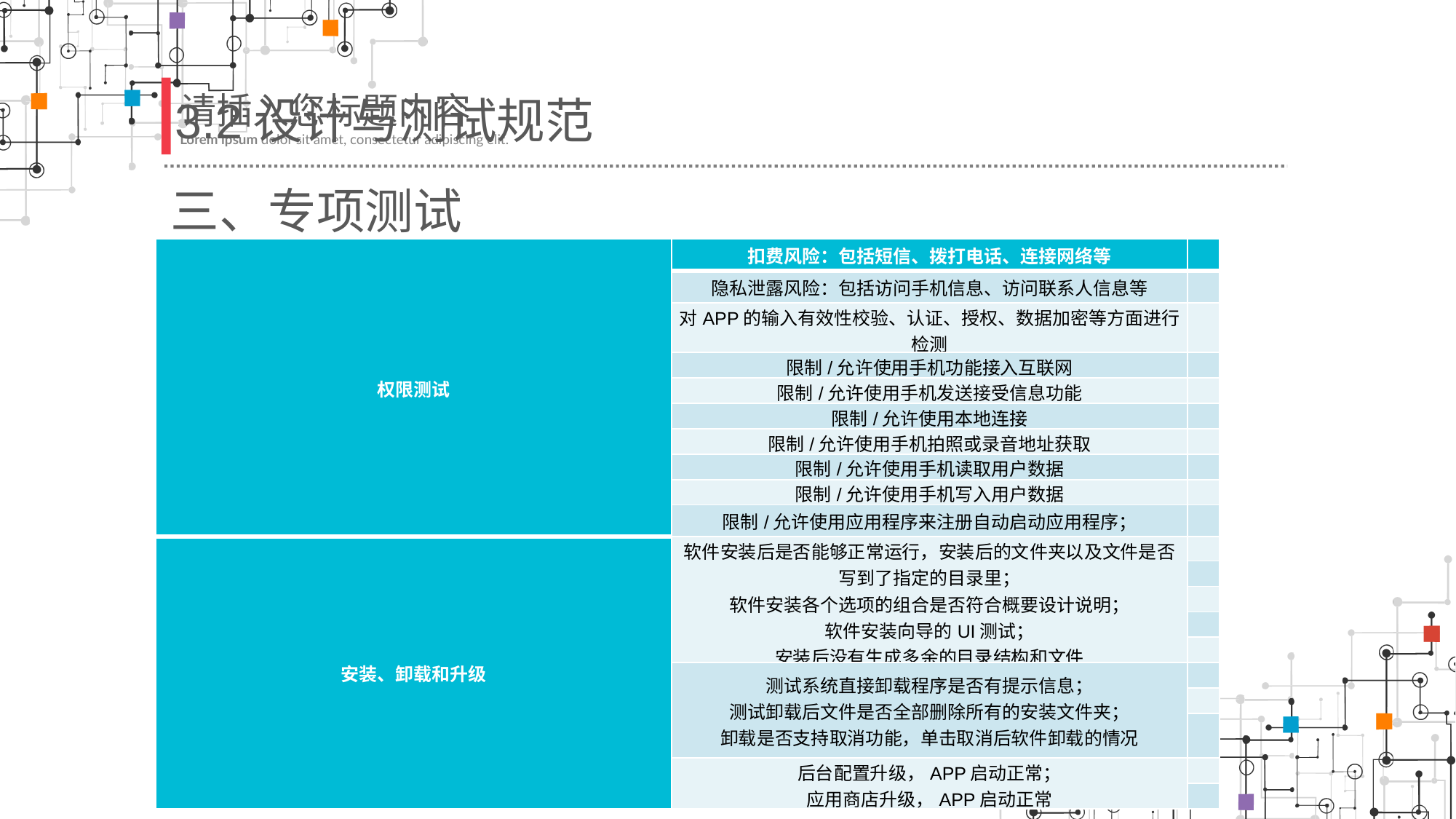

3.2设计与测试规范

       三、专项测试

| 权限测试 | 扣费风险：包括短信、拨打电话、连接网络等 |  |
| --- | --- | --- |
|  | 隐私泄露风险：包括访问手机信息、访问联系人信息等 |  |
|  | 对APP的输入有效性校验、认证、授权、数据加密等方面进行检测 |  |
|  | 限制/允许使用手机功能接入互联网 |  |
|  | 限制/允许使用手机发送接受信息功能 |  |
|  | 限制/允许使用本地连接 |  |
|  | 限制/允许使用手机拍照或录音地址获取 |  |
|  | 限制/允许使用手机读取用户数据 |  |
|  | 限制/允许使用手机写入用户数据 |  |
|  | 限制/允许使用应用程序来注册自动启动应用程序； |  |
| 安装、卸载和升级 | 软件安装后是否能够正常运行，安装后的文件夹以及文件是否写到了指定的目录里； 软件安装各个选项的组合是否符合概要设计说明； 软件安装向导的UI测试； 安装后没有生成多余的目录结构和文件 |  |
|  |  |  |
|  |  |  |
|  |  |  |
|  |  |  |
|  | 测试系统直接卸载程序是否有提示信息； 测试卸载后文件是否全部删除所有的安装文件夹； 卸载是否支持取消功能，单击取消后软件卸载的情况 |  |
|  |  |  |
|  |  |  |
|  | 后台配置升级，APP启动正常； 应用商店升级，APP启动正常 |  |
|  |  |  |
MORE THEN
YOU WAIT
TODAY